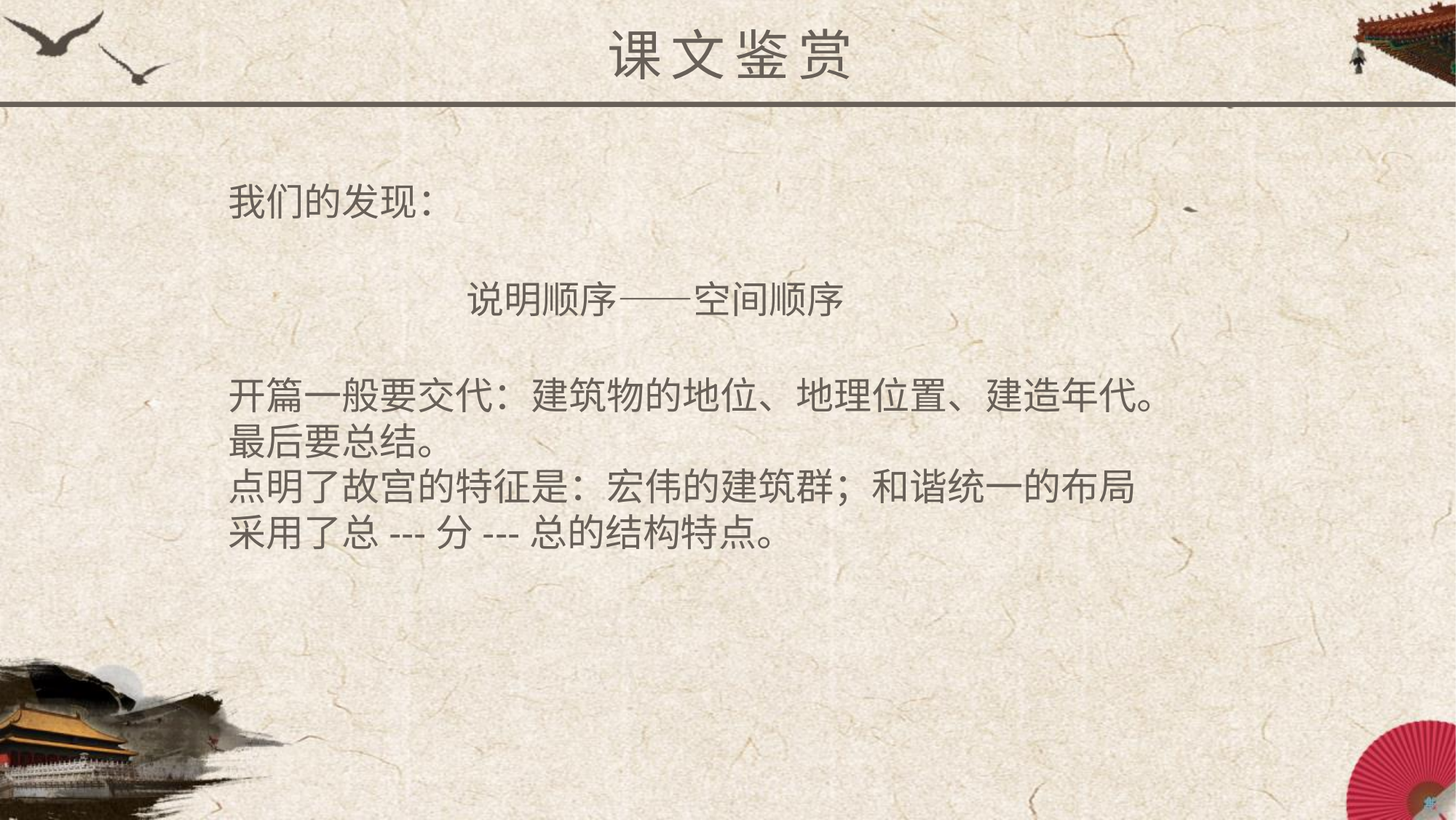

课文鉴赏

我们的发现：
    说明顺序——空间顺序
开篇一般要交代：建筑物的地位、地理位置、建造年代。
最后要总结。
点明了故宫的特征是：宏伟的建筑群；和谐统一的布局
采用了总---分---总的结构特点。